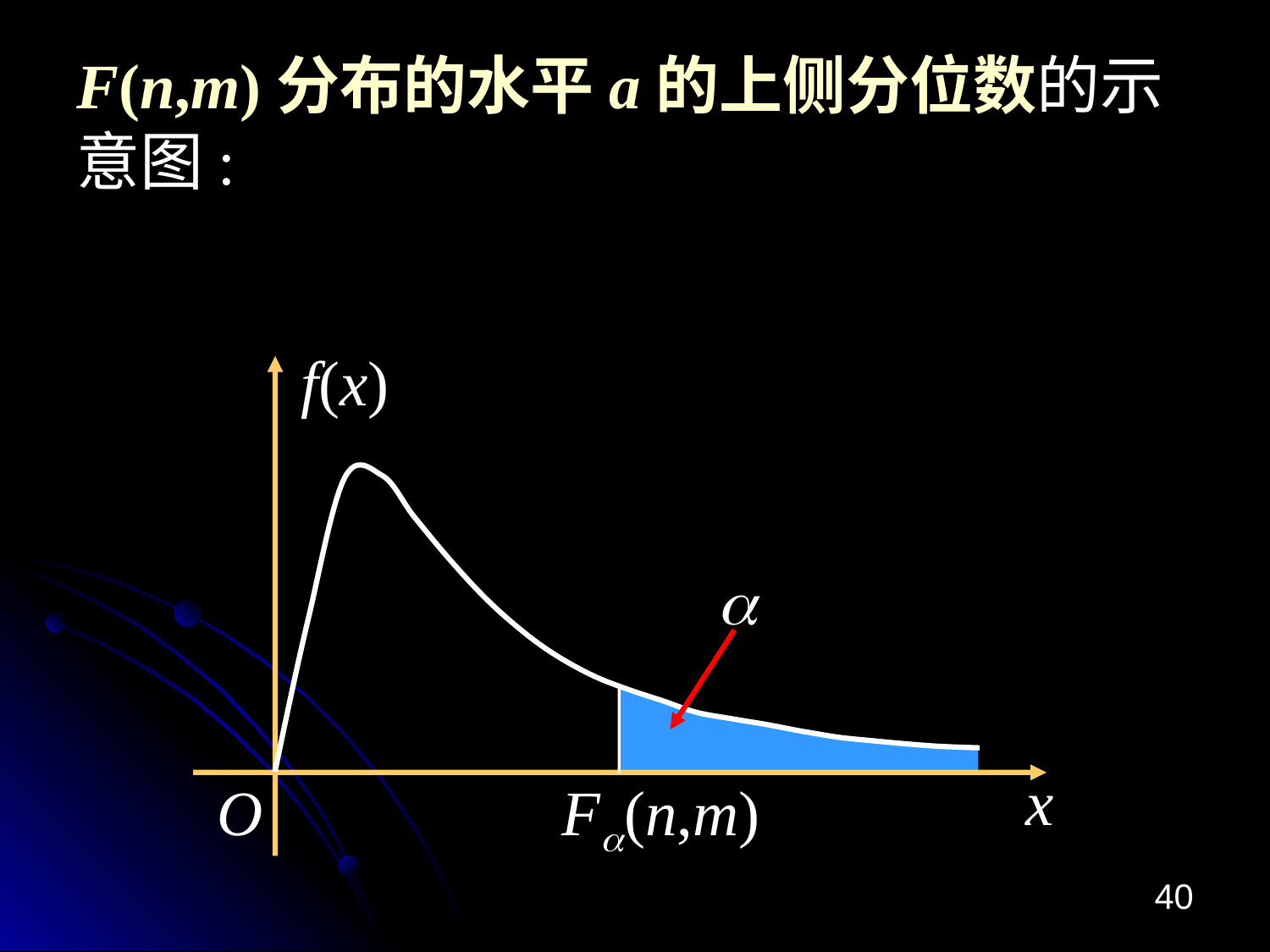

# F(n,m)分布的水平a的上侧分位数的示意图:
f(x)

α

x
O
Fα(n,m)

40